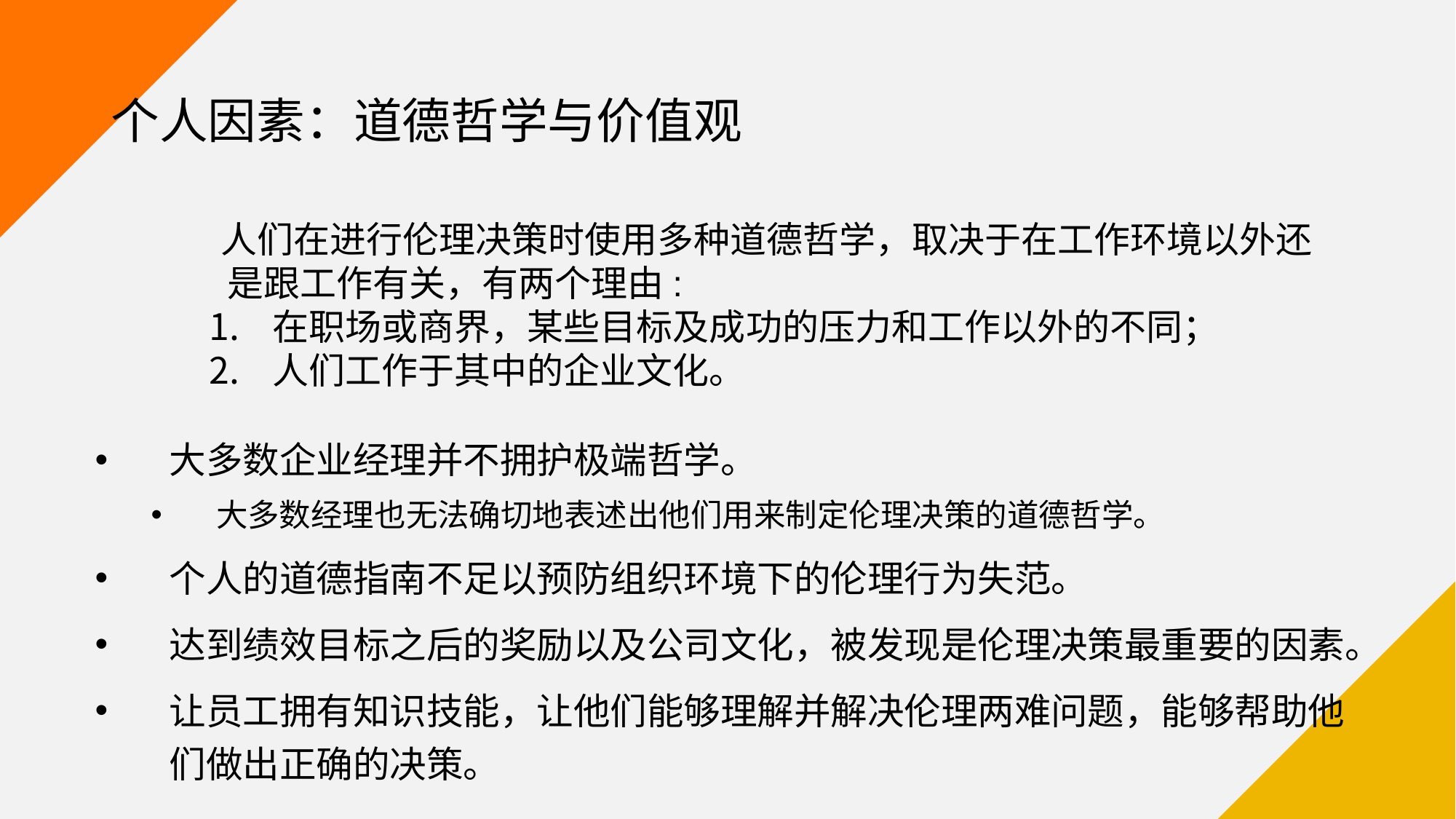

# 个人因素：道德哲学与价值观
       人们在进行伦理决策时使用多种道德哲学，取决于在工作环境以外还是跟工作有关，有两个理由:
在职场或商界，某些目标及成功的压力和工作以外的不同；
人们工作于其中的企业文化。
大多数企业经理并不拥护极端哲学。
大多数经理也无法确切地表述出他们用来制定伦理决策的道德哲学。
个人的道德指南不足以预防组织环境下的伦理行为失范。
达到绩效目标之后的奖励以及公司文化，被发现是伦理决策最重要的因素。
让员工拥有知识技能，让他们能够理解并解决伦理两难问题，能够帮助他们做出正确的决策。